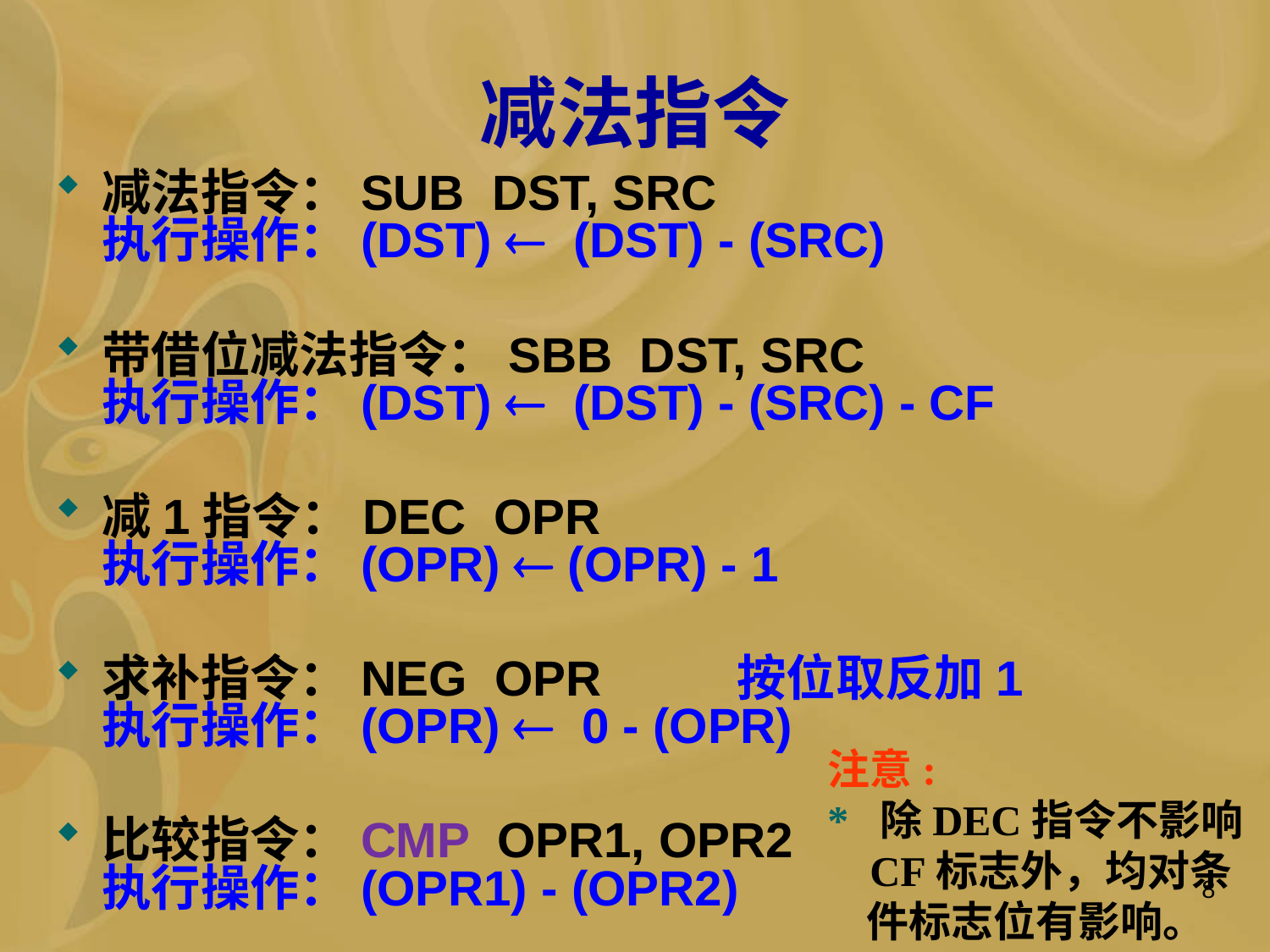

# 减法指令
减法指令：SUB  DST, SRC
执行操作：(DST) ←  (DST) - (SRC)

带借位减法指令：SBB  DST, SRC
执行操作：(DST) ←  (DST) - (SRC) - CF

减1指令：DEC  OPR
执行操作：(OPR) ← (OPR) - 1

求补指令：NEG  OPR         按位取反加1
执行操作：(OPR) ←  0 - (OPR)

比较指令：CMP  OPR1, OPR2
执行操作：(OPR1) - (OPR2)
注意:
*  除DEC指令不影响
    CF标志外，均对条
   件标志位有影响。
8